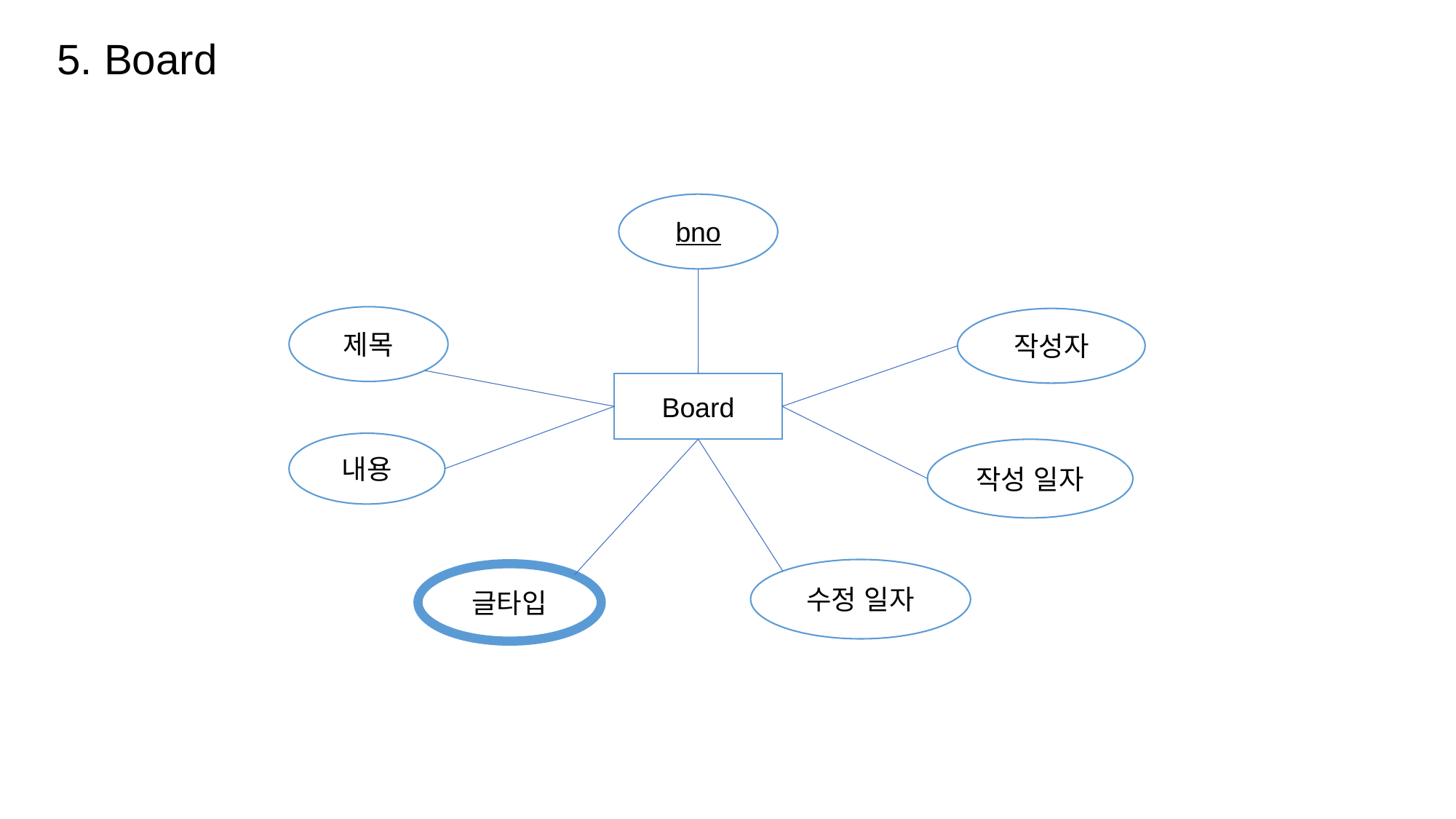

5. Board
bno
제목
작성자
Board
내용
작성 일자
수정 일자
글타입